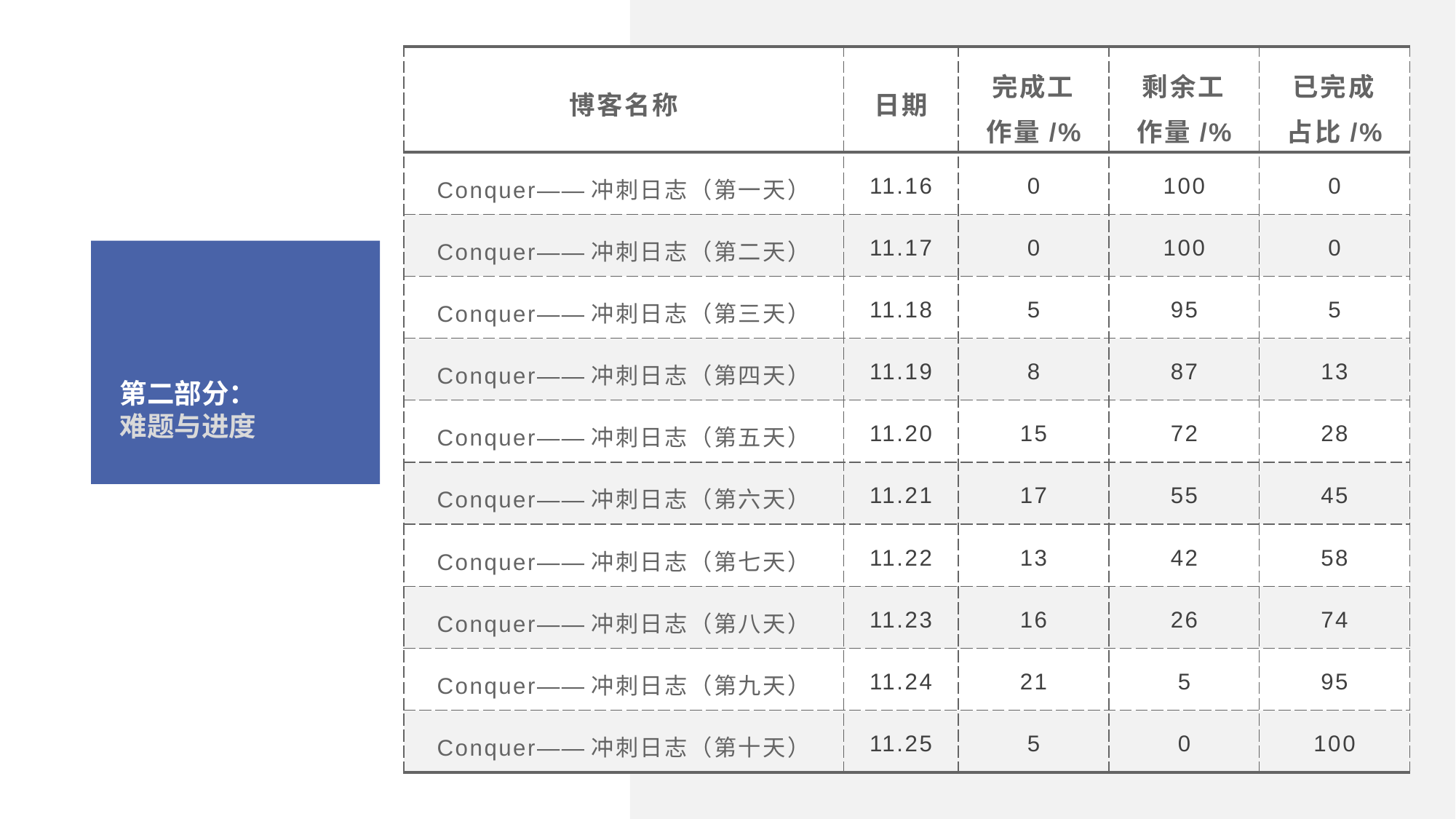

| 博客名称 | 日期 | 完成工作量/% | 剩余工作量/% | 已完成占比/% |
| --- | --- | --- | --- | --- |
| Conquer——冲刺日志（第一天） | 11.16 | 0 | 100 | 0 |
| Conquer——冲刺日志（第二天） | 11.17 | 0 | 100 | 0 |
| Conquer——冲刺日志（第三天） | 11.18 | 5 | 95 | 5 |
| Conquer——冲刺日志（第四天） | 11.19 | 8 | 87 | 13 |
| Conquer——冲刺日志（第五天） | 11.20 | 15 | 72 | 28 |
| Conquer——冲刺日志（第六天） | 11.21 | 17 | 55 | 45 |
| Conquer——冲刺日志（第七天） | 11.22 | 13 | 42 | 58 |
| Conquer——冲刺日志（第八天） | 11.23 | 16 | 26 | 74 |
| Conquer——冲刺日志（第九天） | 11.24 | 21 | 5 | 95 |
| Conquer——冲刺日志（第十天） | 11.25 | 5 | 0 | 100 |

第二部分：
难题与进度